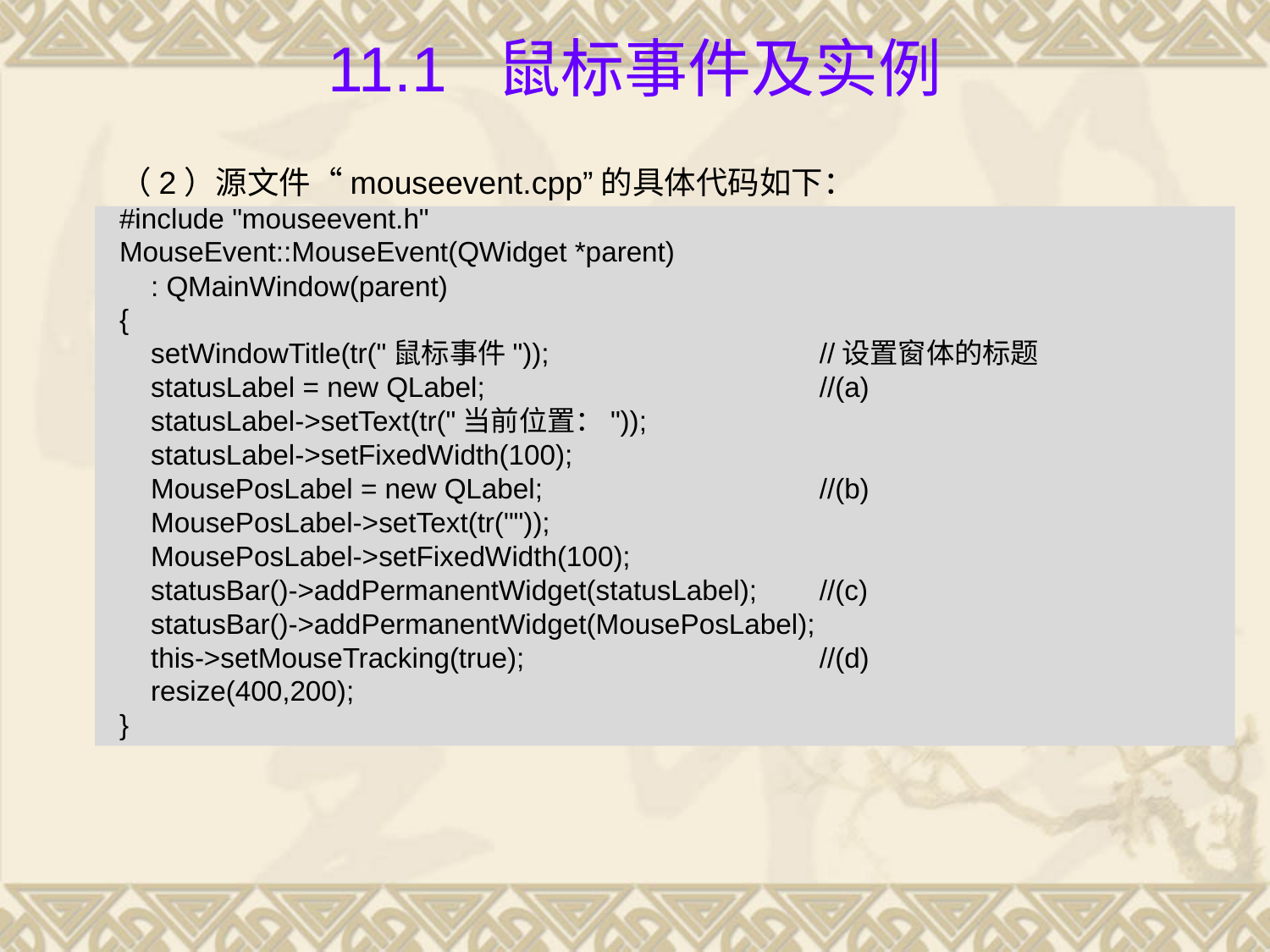

# 11.1  鼠标事件及实例
（2）源文件“mouseevent.cpp”的具体代码如下：
#include "mouseevent.h"
MouseEvent::MouseEvent(QWidget *parent)
    : QMainWindow(parent)
{
    setWindowTitle(tr("鼠标事件"));			//设置窗体的标题
    statusLabel = new QLabel;			//(a)
    statusLabel->setText(tr("当前位置："));
    statusLabel->setFixedWidth(100);
    MousePosLabel = new QLabel;			//(b)
    MousePosLabel->setText(tr(""));
    MousePosLabel->setFixedWidth(100);
    statusBar()->addPermanentWidget(statusLabel);	//(c)
    statusBar()->addPermanentWidget(MousePosLabel);
    this->setMouseTracking(true);			//(d)
    resize(400,200);
}